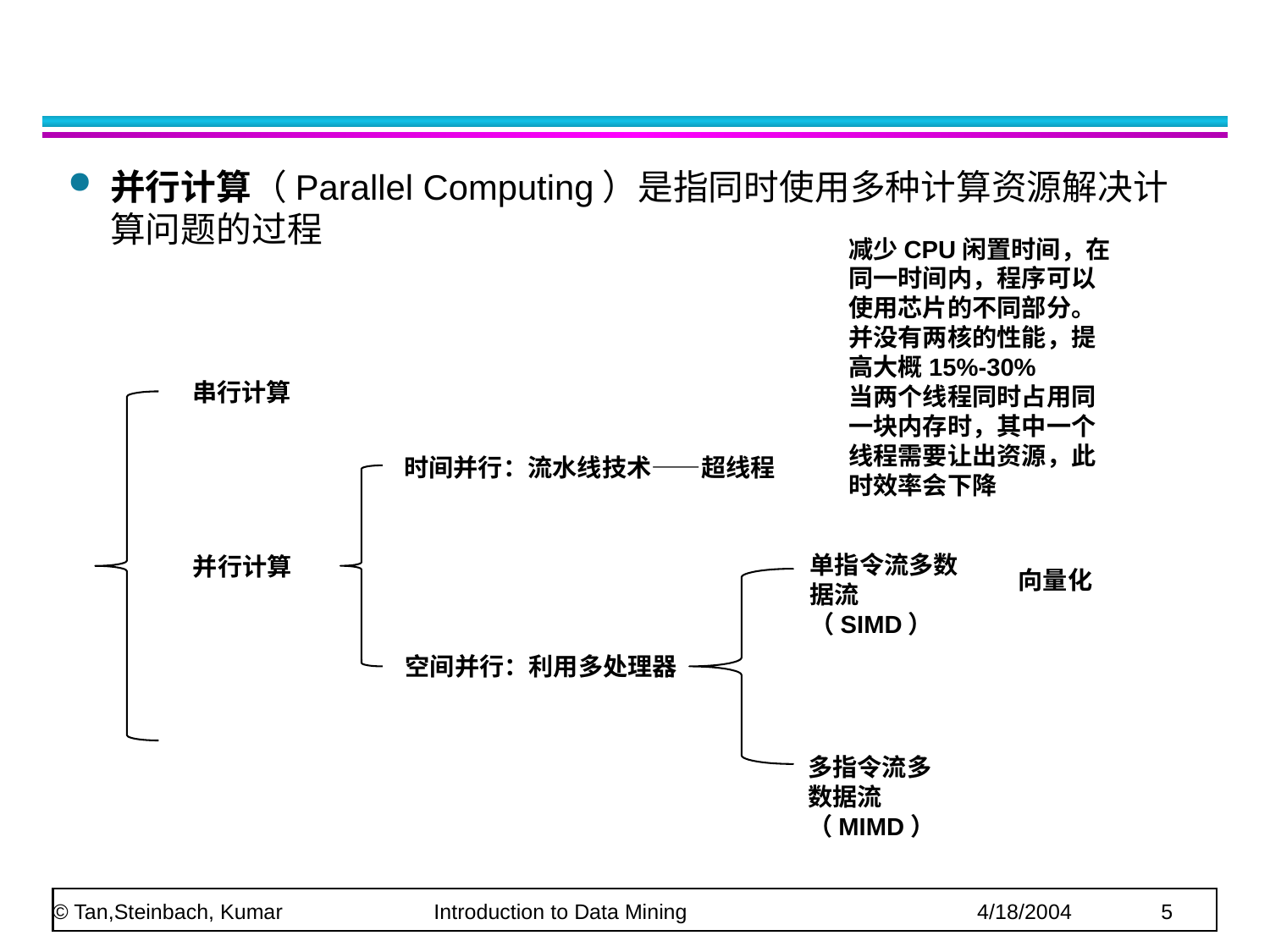

#
并行计算（Parallel Computing）是指同时使用多种计算资源解决计算问题的过程

减少CPU闲置时间，在同一时间内，程序可以使用芯片的不同部分。
并没有两核的性能，提高大概15%-30%
当两个线程同时占用同一块内存时，其中一个线程需要让出资源，此时效率会下降
串行计算

时间并行：流水线技术——超线程

单指令流多数据流（SIMD）
并行计算
向量化

空间并行：利用多处理器
多指令流多数据流（MIMD）